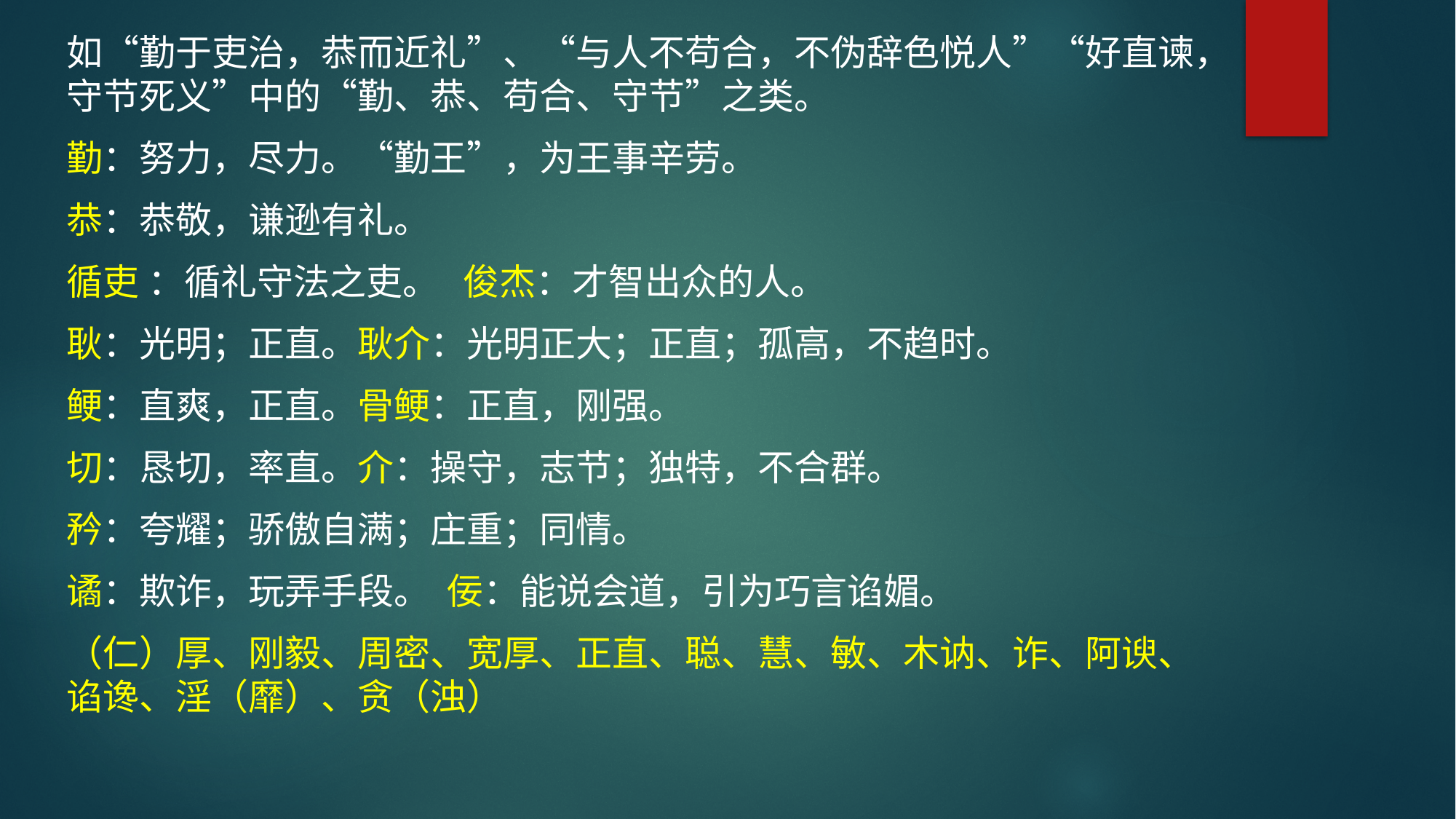

如“勤于吏治，恭而近礼”、“与人不苟合，不伪辞色悦人”“好直谏，守节死义”中的“勤、恭、苟合、守节”之类。
勤：努力，尽力。“勤王”，为王事辛劳。
恭：恭敬，谦逊有礼。
循吏 ：循礼守法之吏。   俊杰：才智出众的人。
耿：光明；正直。耿介：光明正大；正直；孤高，不趋时。
鲠：直爽，正直。骨鲠：正直，刚强。
切：恳切，率直。介：操守，志节；独特，不合群。
矜：夸耀；骄傲自满；庄重；同情。
谲：欺诈，玩弄手段。  佞：能说会道，引为巧言谄媚。
（仁）厚、刚毅、周密、宽厚、正直、聪、慧、敏、木讷、诈、阿谀、谄谗、淫（靡）、贪（浊）